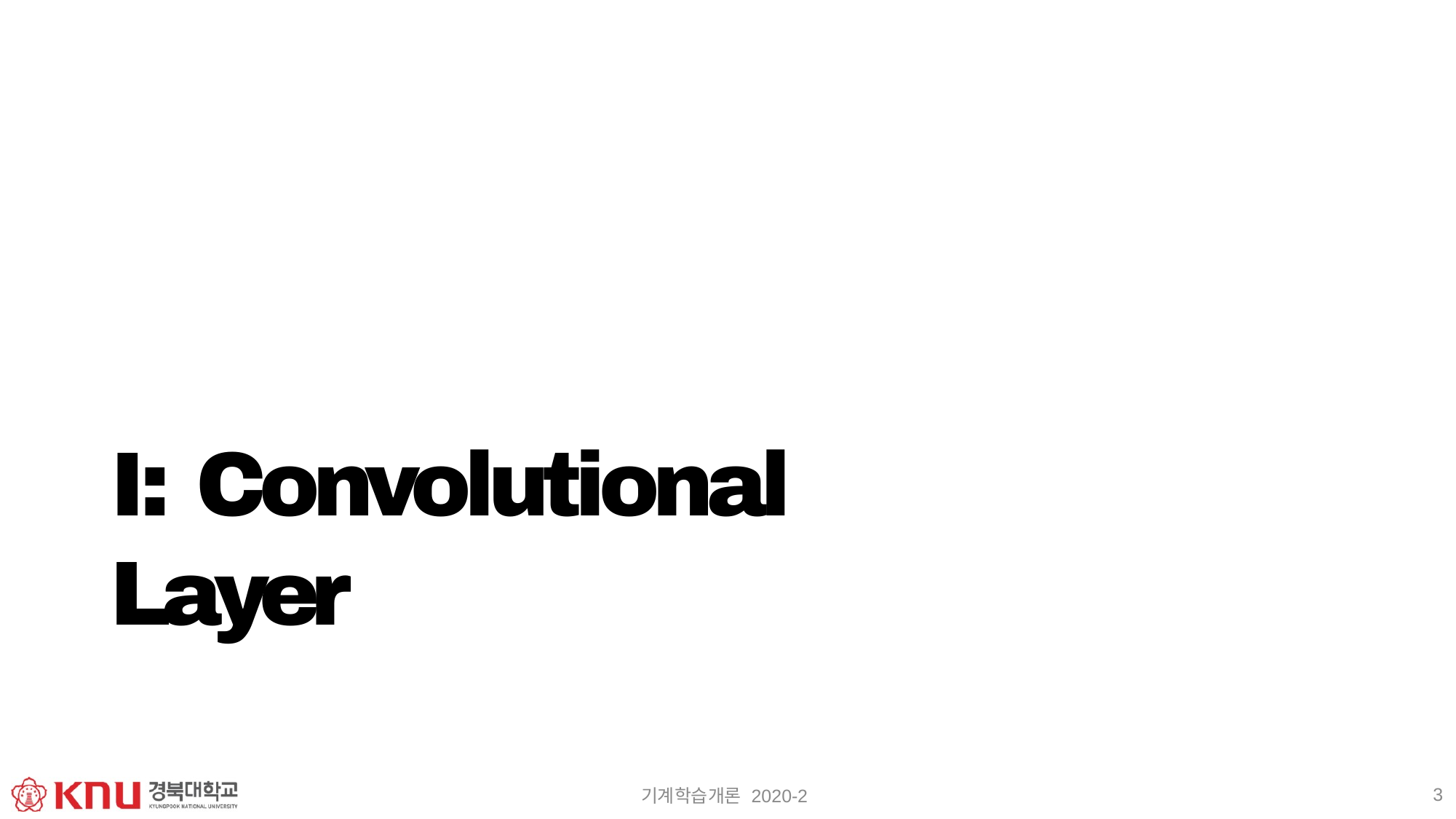

# I: Convolutional Layer
3
기계학습개론 2020-2